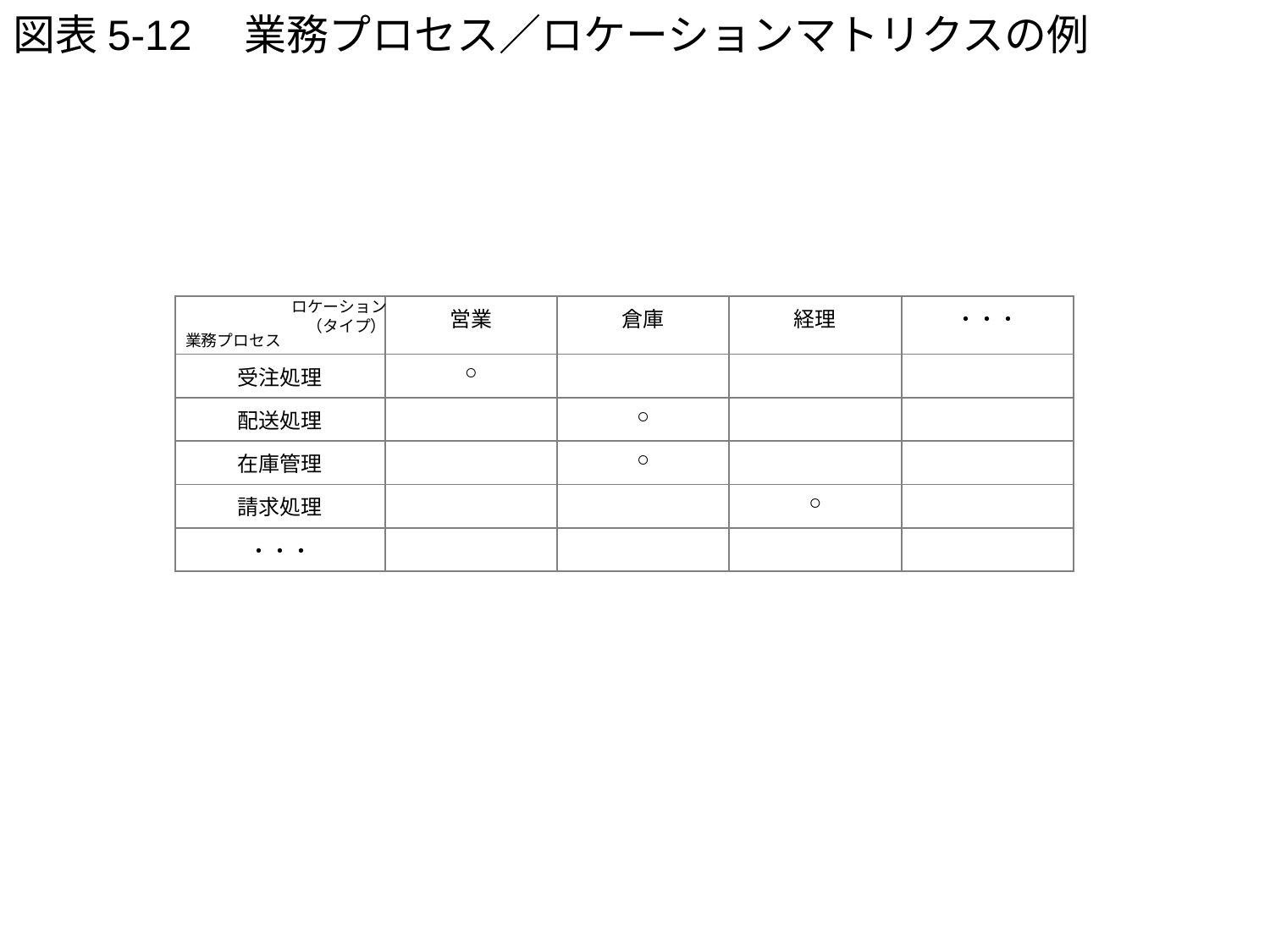

# 図表5-12　業務プロセス／ロケーションマトリクスの例
ロケーション
（タイプ）
|  | 営業 | 倉庫 | 経理 | ・・・ |
| --- | --- | --- | --- | --- |
| 受注処理 | ○ |  |  |  |
| 配送処理 |  | ○ |  |  |
| 在庫管理 |  | ○ |  |  |
| 請求処理 |  |  | ○ |  |
| ・・・ |  |  |  |  |
業務プロセス